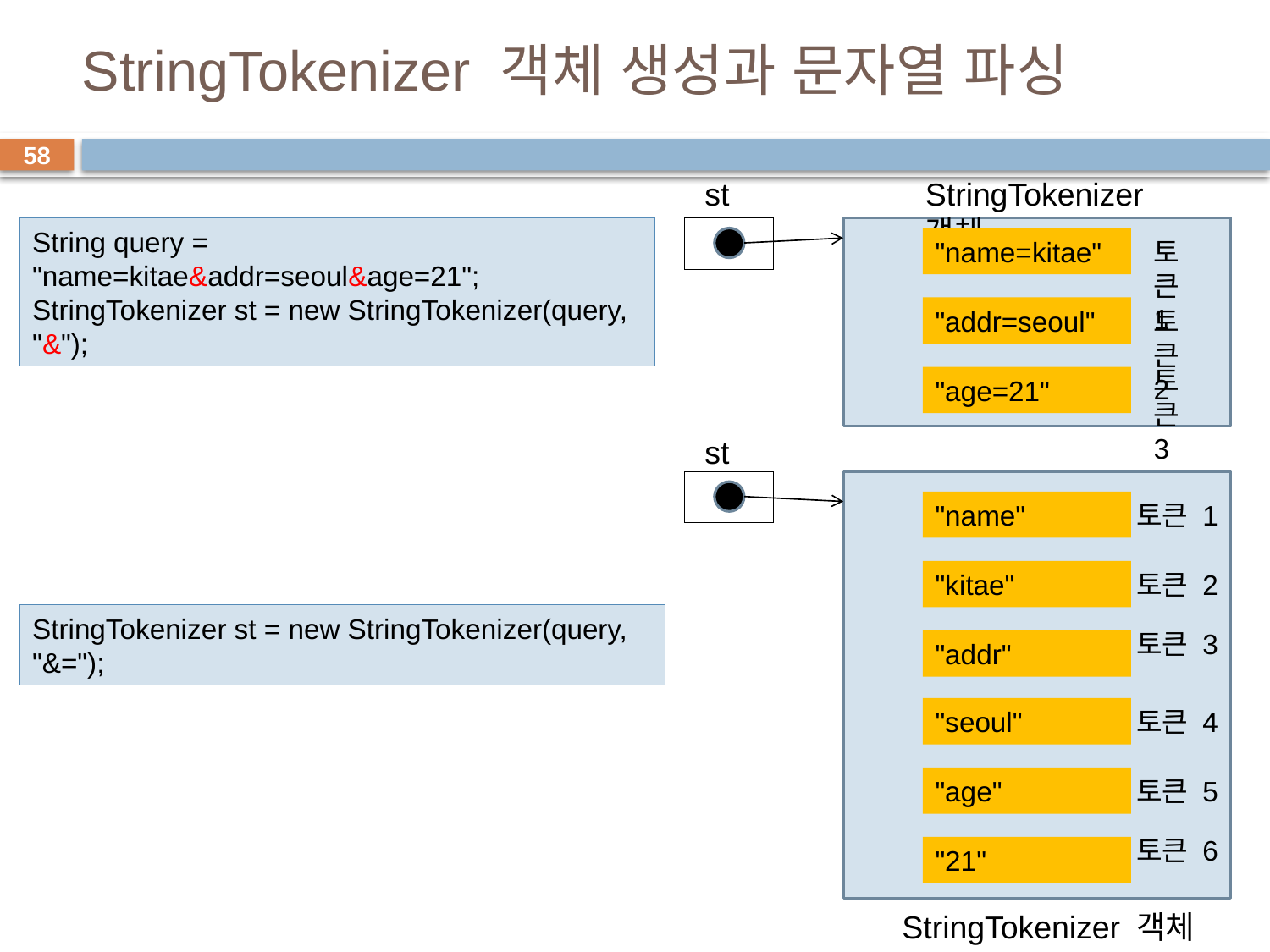

# StringTokenizer 객체 생성과 문자열 파싱
58
st
StringTokenizer 객체
String query = "name=kitae&addr=seoul&age=21";
StringTokenizer st = new StringTokenizer(query, "&");

"name=kitae"
토큰 1
"addr=seoul"
토큰 2
토큰 3
"age=21"
st

"name"
토큰 1
"kitae"
토큰 2
StringTokenizer st = new StringTokenizer(query, "&=");
토큰 3
"addr"
"seoul"
토큰 4
"age"
토큰 5
토큰 6
"21"
StringTokenizer 객체